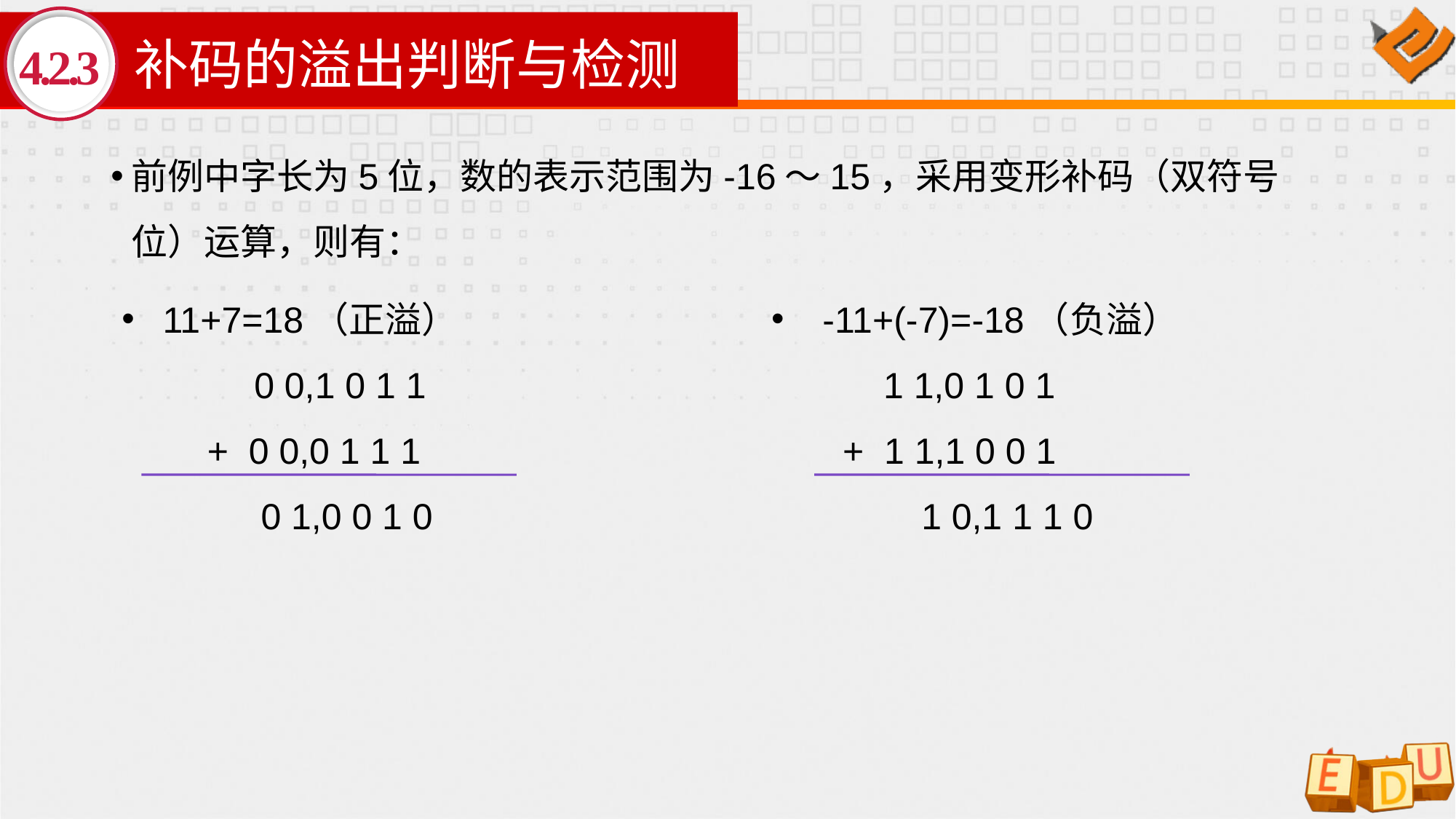

# 补码的溢出判断与检测
4.2.3
前例中字长为5位，数的表示范围为-16～15，采用变形补码（双符号位）运算，则有：
11+7=18（正溢）
             0 0,1 0 1 1
+  0 0,0 1 1 1
0 1,0 0 1 0

 -11+(-7)=-18（负溢）
           1 1,0 1 0 1
       +  1 1,1 0 0 1
	    1 0,1 1 1 0